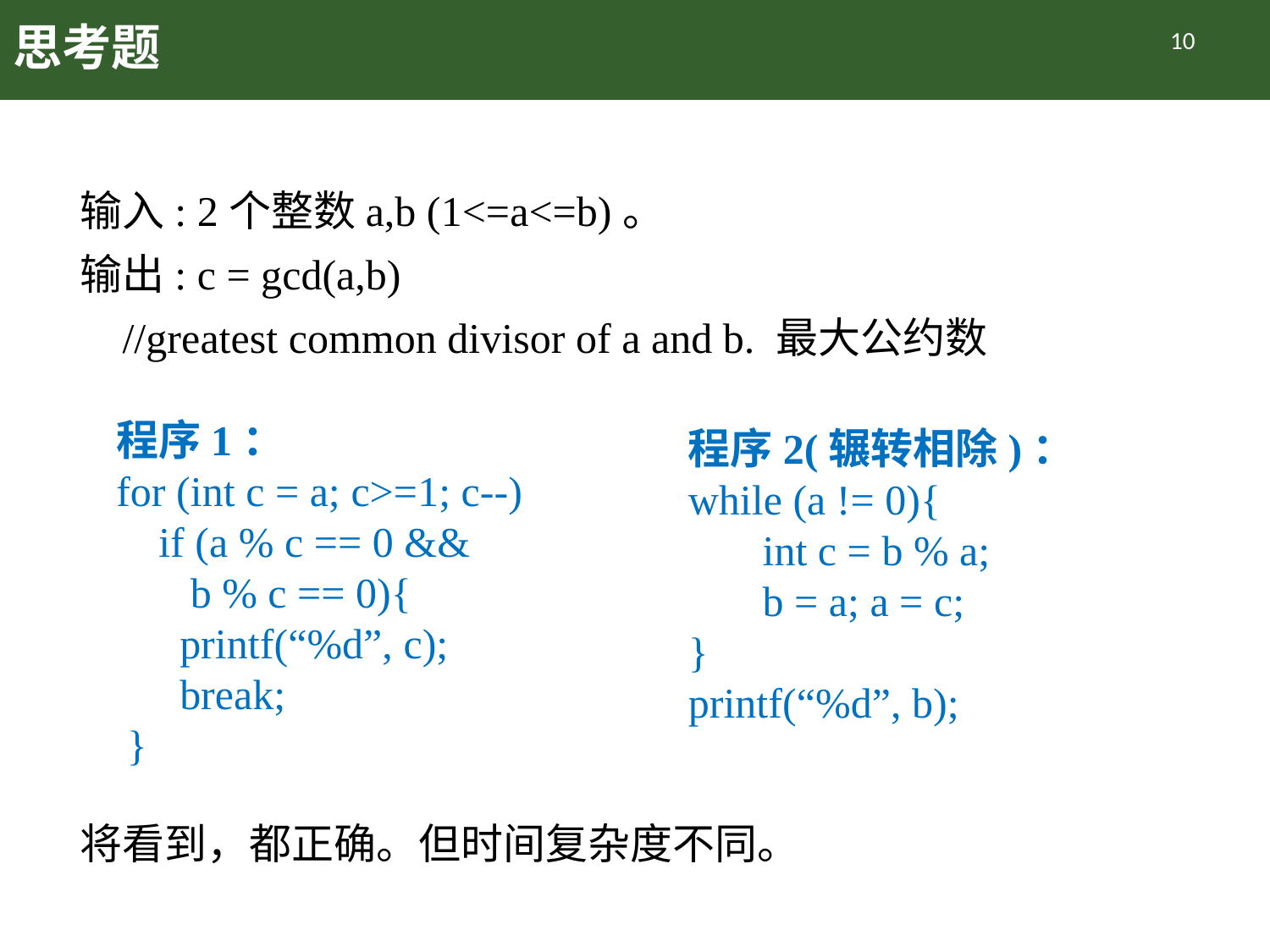

# 思考题
10
输入: 2个整数a,b (1<=a<=b)。
输出: c = gcd(a,b)
    //greatest common divisor of a and b. 最大公约数

将看到，都正确。但时间复杂度不同。

程序1：
for (int c = a; c>=1; c--)
    if (a % c == 0 &&
       b % c == 0){
      printf(“%d”, c);
      break;
 }
程序2(辗转相除)：
while (a != 0){
       int c = b % a;
       b = a; a = c;
}
printf(“%d”, b);